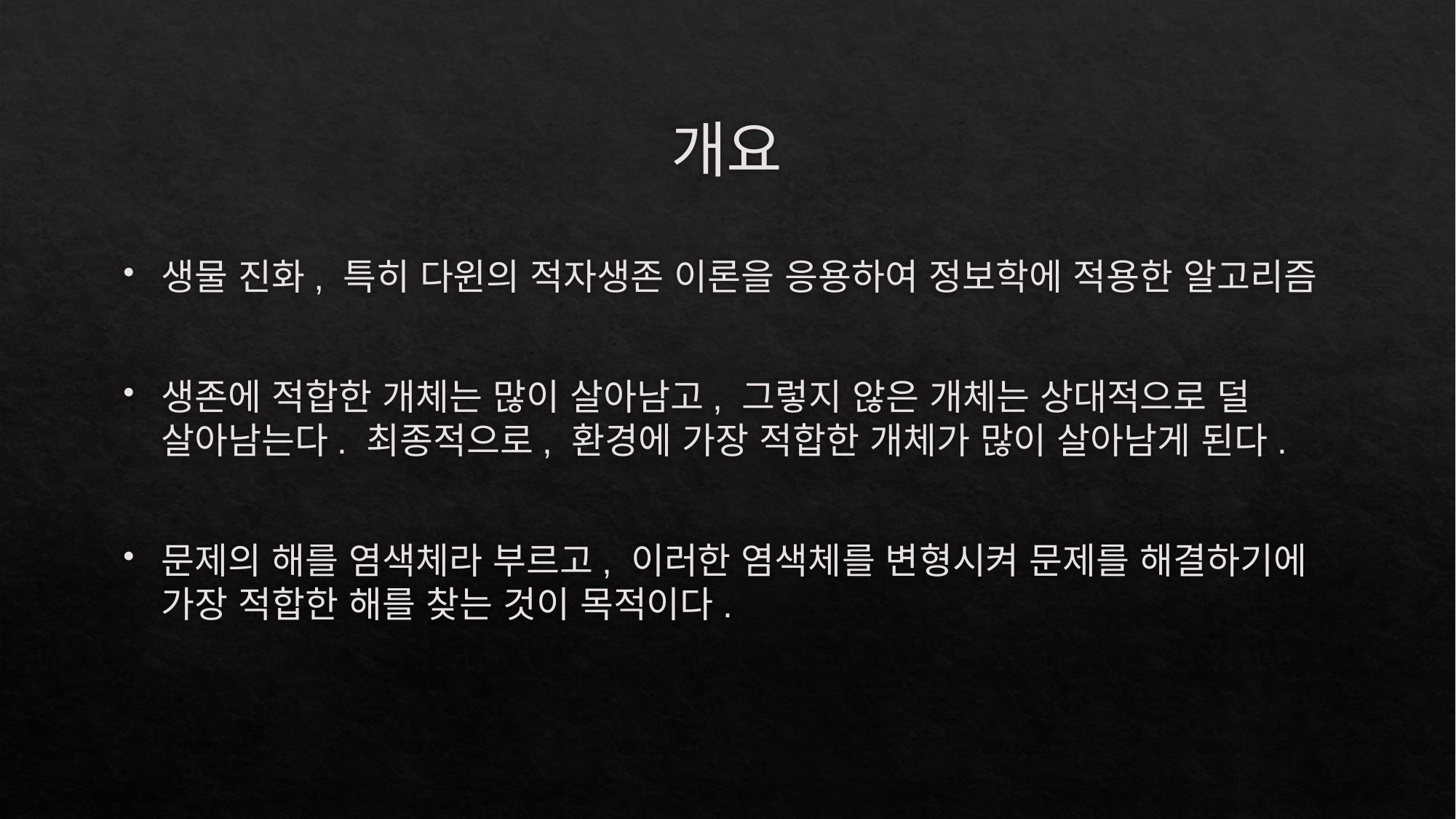

# 개요
생물 진화, 특히 다윈의 적자생존 이론을 응용하여 정보학에 적용한 알고리즘

생존에 적합한 개체는 많이 살아남고, 그렇지 않은 개체는 상대적으로 덜 살아남는다. 최종적으로, 환경에 가장 적합한 개체가 많이 살아남게 된다.

문제의 해를 염색체라 부르고, 이러한 염색체를 변형시켜 문제를 해결하기에 가장 적합한 해를 찾는 것이 목적이다.